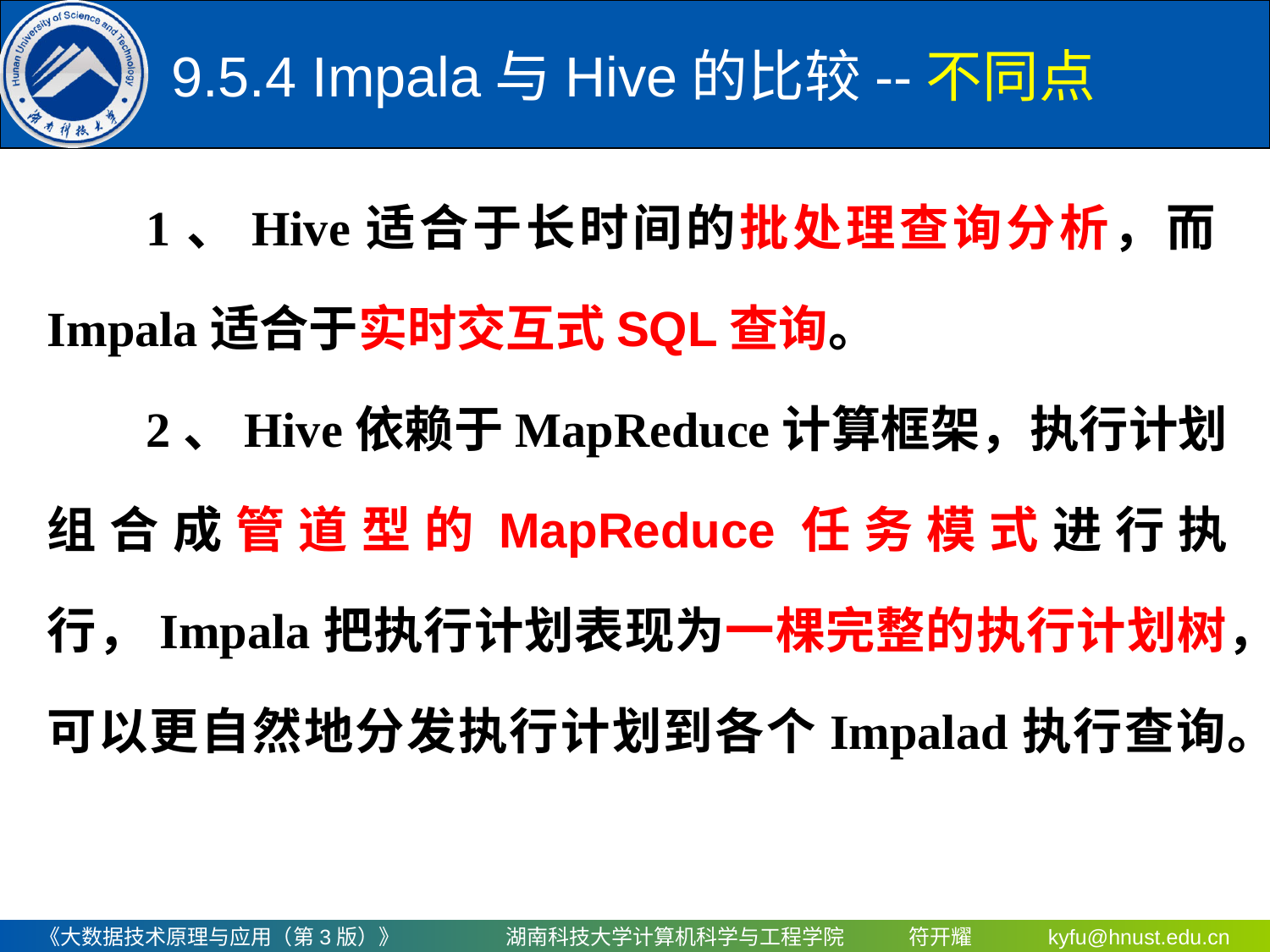

9.5.4 Impala与Hive的比较--不同点
1、Hive适合于长时间的批处理查询分析，而Impala适合于实时交互式SQL查询。
2、Hive依赖于MapReduce计算框架，执行计划组合成管道型的MapReduce任务模式进行执行，Impala把执行计划表现为一棵完整的执行计划树，可以更自然地分发执行计划到各个Impalad执行查询。